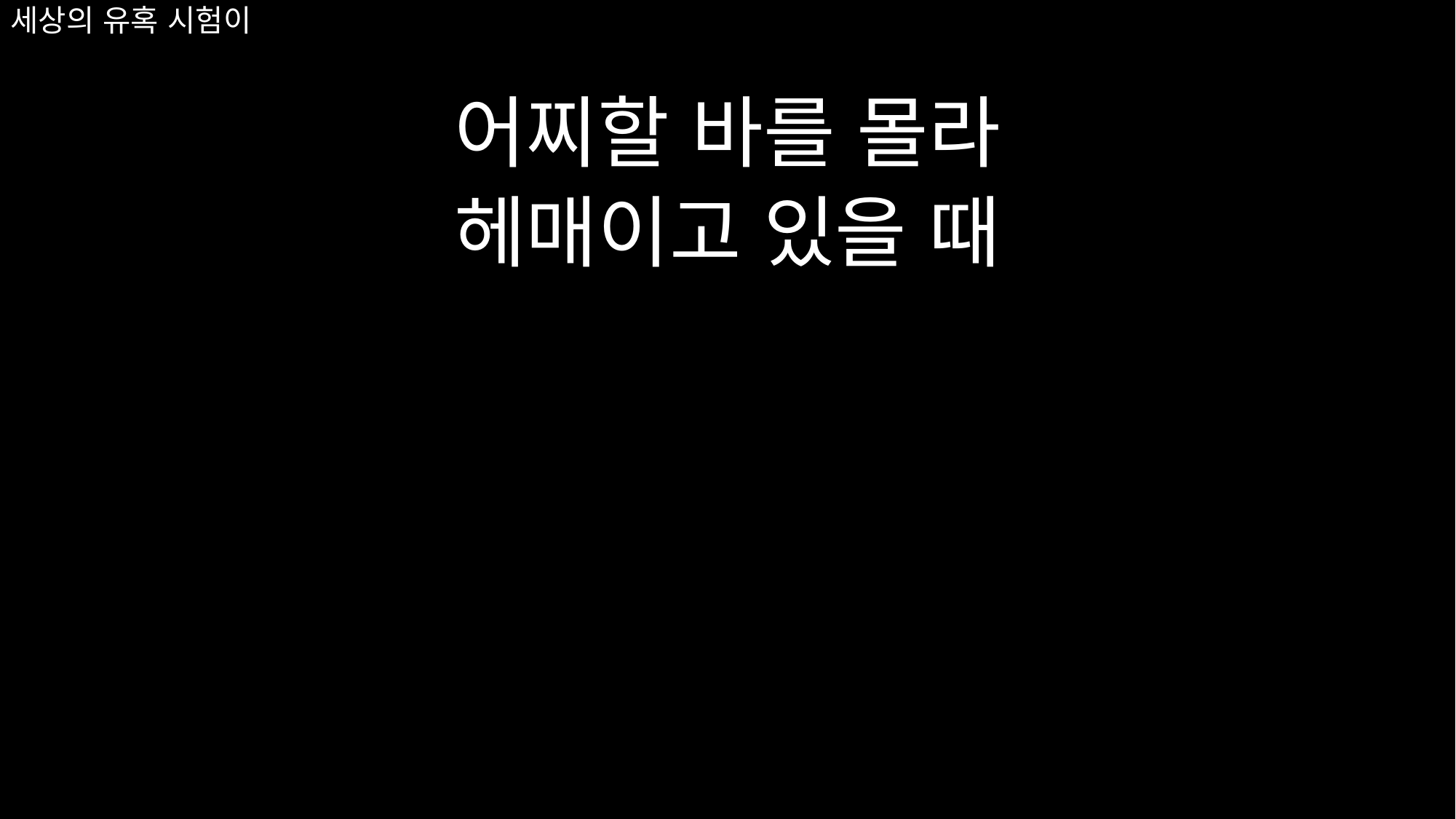

# 세상의 유혹 시험이
어찌할 바를 몰라
헤매이고 있을 때